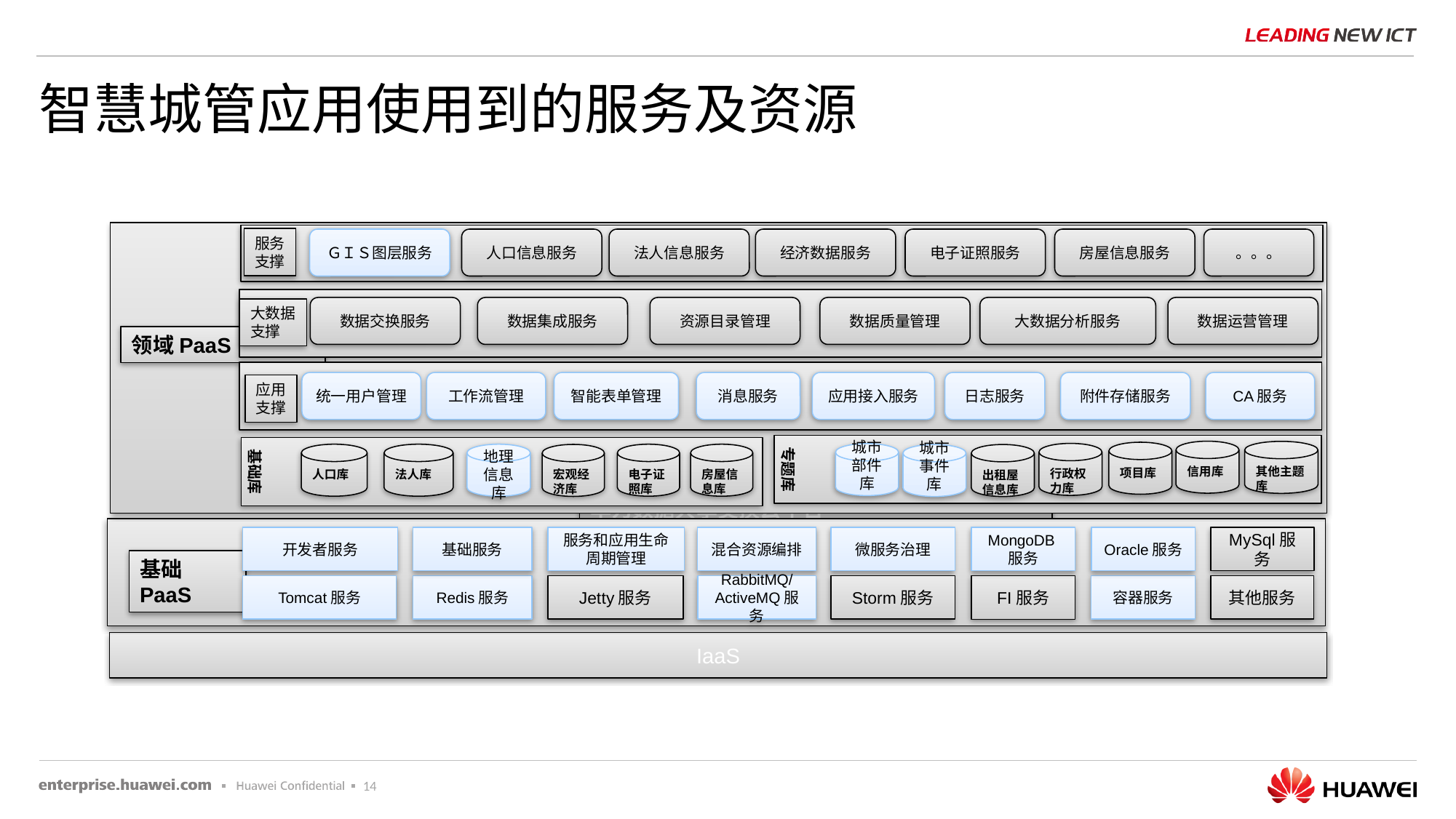

# 智慧城管应用使用到的服务及资源

服务
支撑
ＧＩＳ图层服务
人口信息服务
法人信息服务
经济数据服务
电子证照服务
房屋信息服务
。。。

数据交换服务
数据集成服务
资源目录管理
数据质量管理
大数据分析服务
数据运营管理
大数据
支撑
领域PaaS

统一用户管理
工作流管理
智能表单管理
核心基础库
消息服务
应用接入服务
日志服务
附件存储服务
CA服务
应用
支撑
专题库
基础库
信用库

其他主题库

项目库

行政权力库

城市部件库

地理信息库
电子证照库

房屋信息库

人口库
法人库
宏观经济库

出租屋信息库

城市事件库

华为数据共享交换云平台

开发者服务
基础服务
服务和应用生命周期管理
混合资源编排
微服务治理
MongoDB服务
Oracle服务
MySql服务
基础PaaS
FI服务
Tomcat服务
Redis服务
Jetty服务
RabbitMQ/ActiveMQ服务
Storm服务
容器服务
其他服务
IaaS